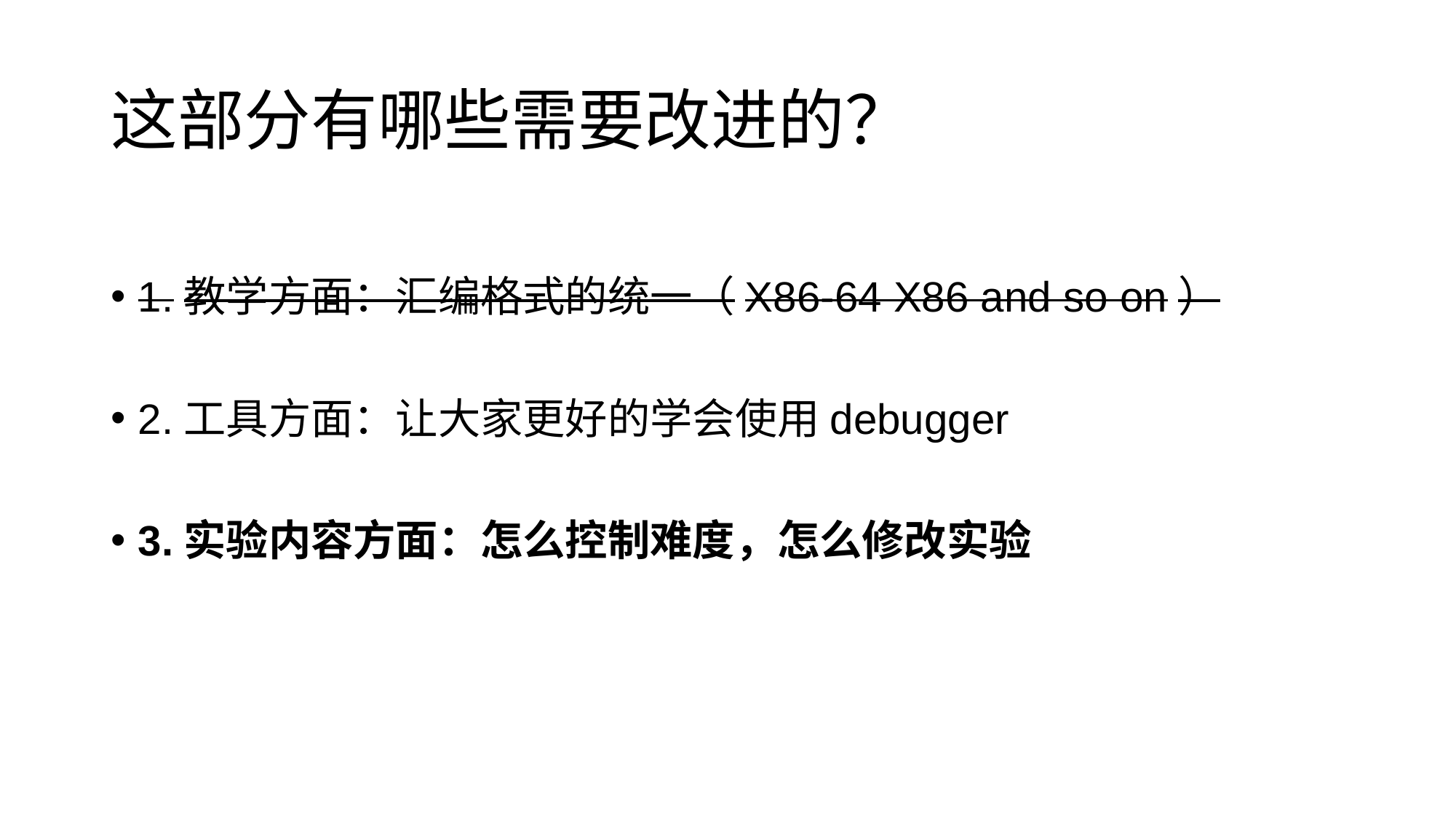

# 这部分有哪些需要改进的？
1.教学方面：汇编格式的统一（X86-64 X86 and so on）

2.工具方面：让大家更好的学会使用debugger

3.实验内容方面：怎么控制难度，怎么修改实验